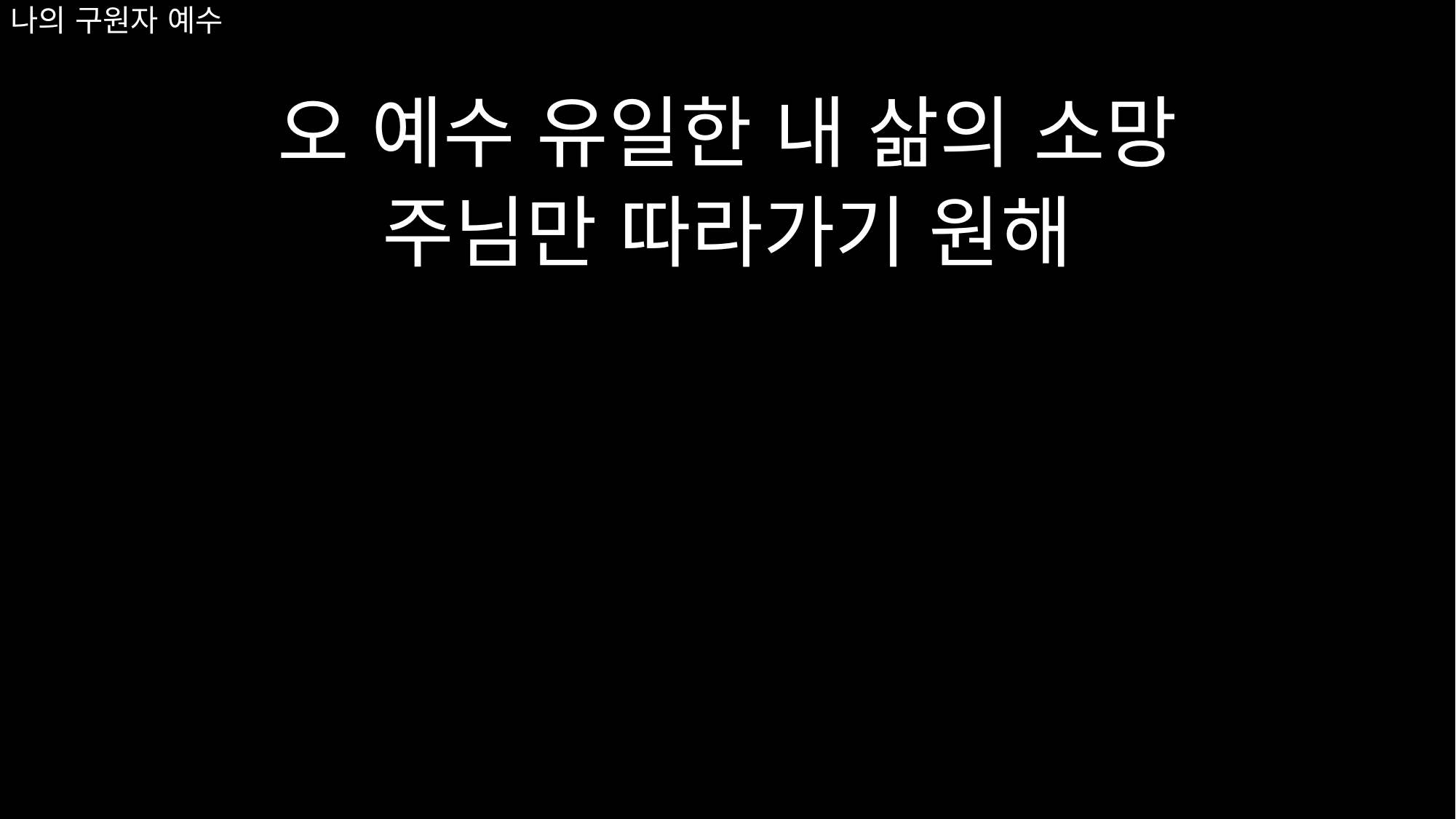

# 나의 구원자 예수
오 예수 유일한 내 삶의 소망
주님만 따라가기 원해